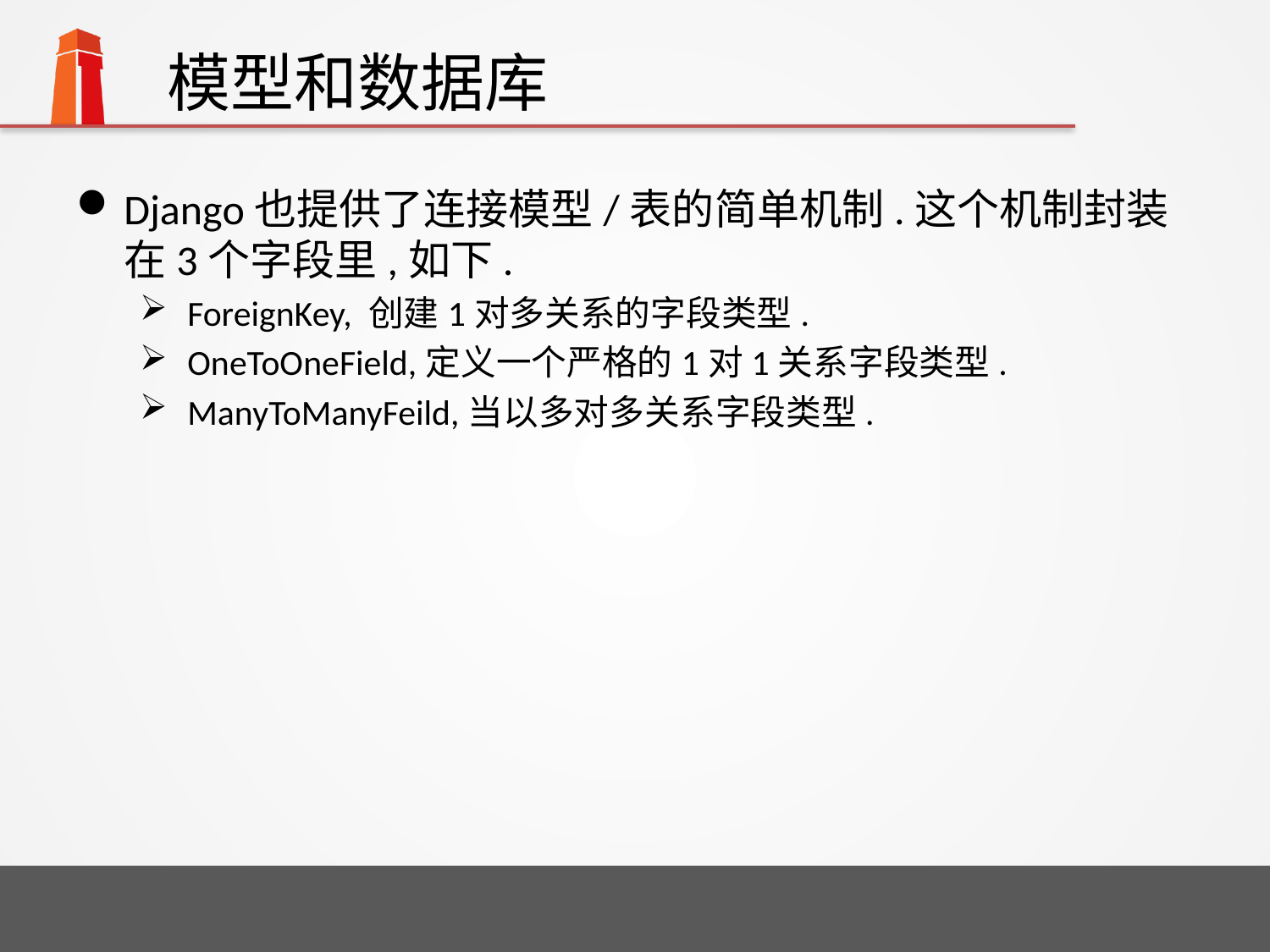

# 模型和数据库
Django也提供了连接模型/表的简单机制.这个机制封装在3个字段里,如下.
ForeignKey, 创建1对多关系的字段类型.
OneToOneField,定义一个严格的1对1关系字段类型.
ManyToManyFeild,当以多对多关系字段类型.